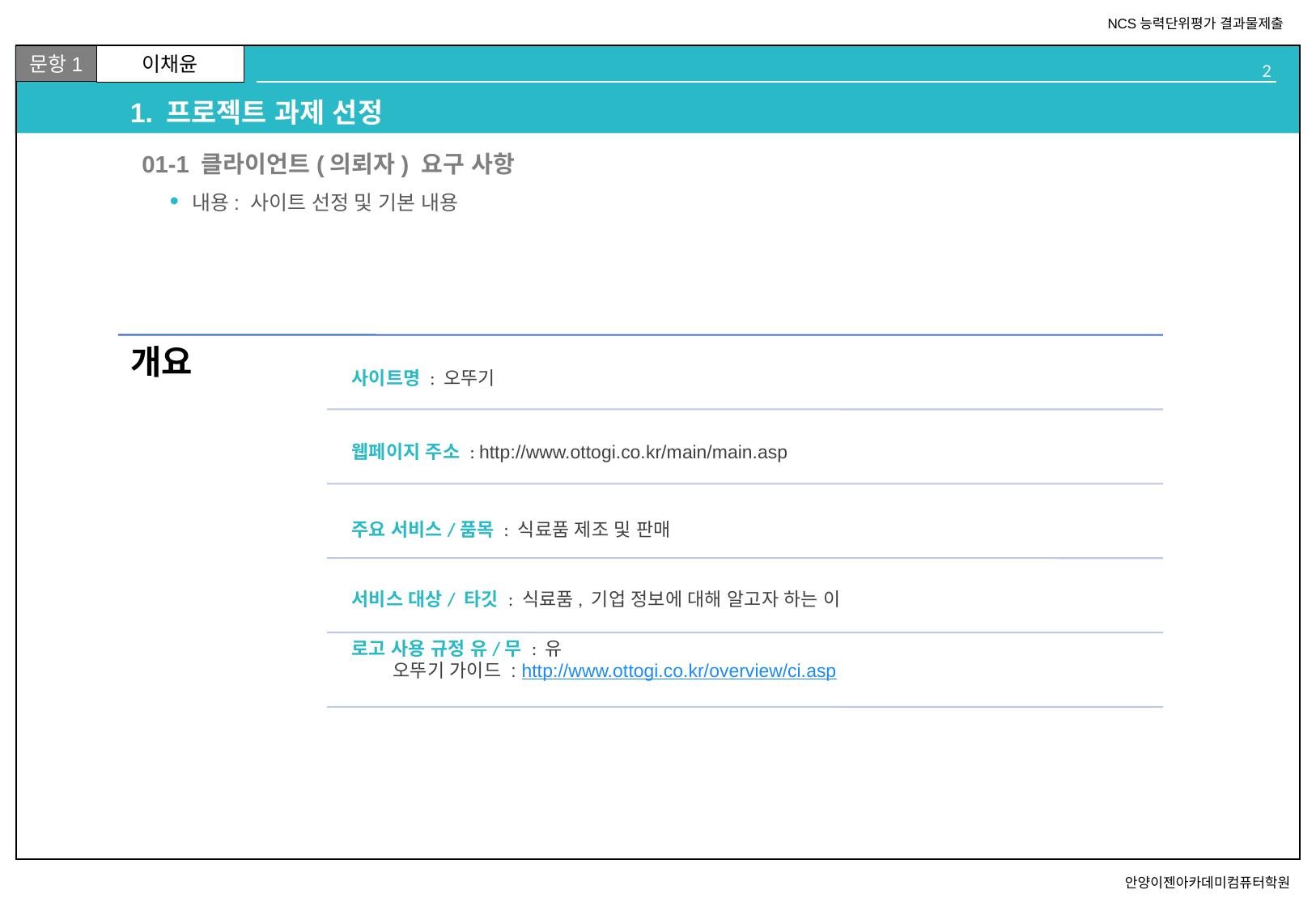

# 1. 프로젝트 과제 선정
01-1 클라이언트(의뢰자) 요구 사항
내용: 사이트 선정 및 기본 내용
개요
사이트명 : 오뚜기
웹페이지 주소 : http://www.ottogi.co.kr/main/main.asp
주요 서비스/품목 : 식료품 제조 및 판매
서비스 대상/ 타깃 : 식료품, 기업 정보에 대해 알고자 하는 이
로고 사용 규정 유/무 : 유
       오뚜기 가이드 : http://www.ottogi.co.kr/overview/ci.asp